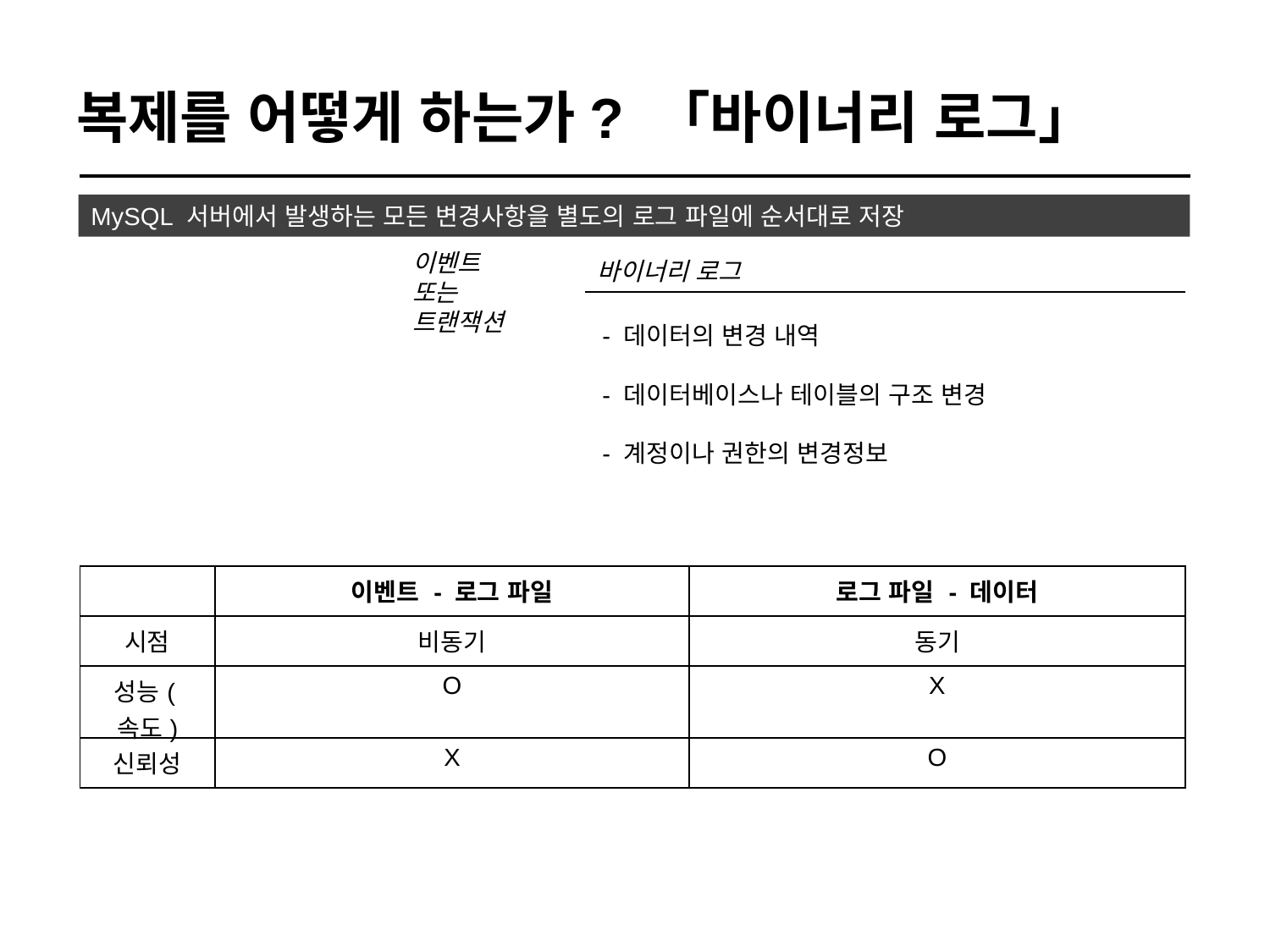

# 복제를 어떻게 하는가? 「바이너리 로그」
MySQL 서버에서 발생하는 모든 변경사항을 별도의 로그 파일에 순서대로 저장
이벤트
또는 트랜잭션
바이너리 로그
- 데이터의 변경 내역

- 데이터베이스나 테이블의 구조 변경

- 계정이나 권한의 변경정보
|  | 이벤트 - 로그 파일 | 로그 파일 - 데이터 |
| --- | --- | --- |
| 시점 | 비동기 | 동기 |
| 성능(속도) | O | X |
| 신뢰성 | X | O |